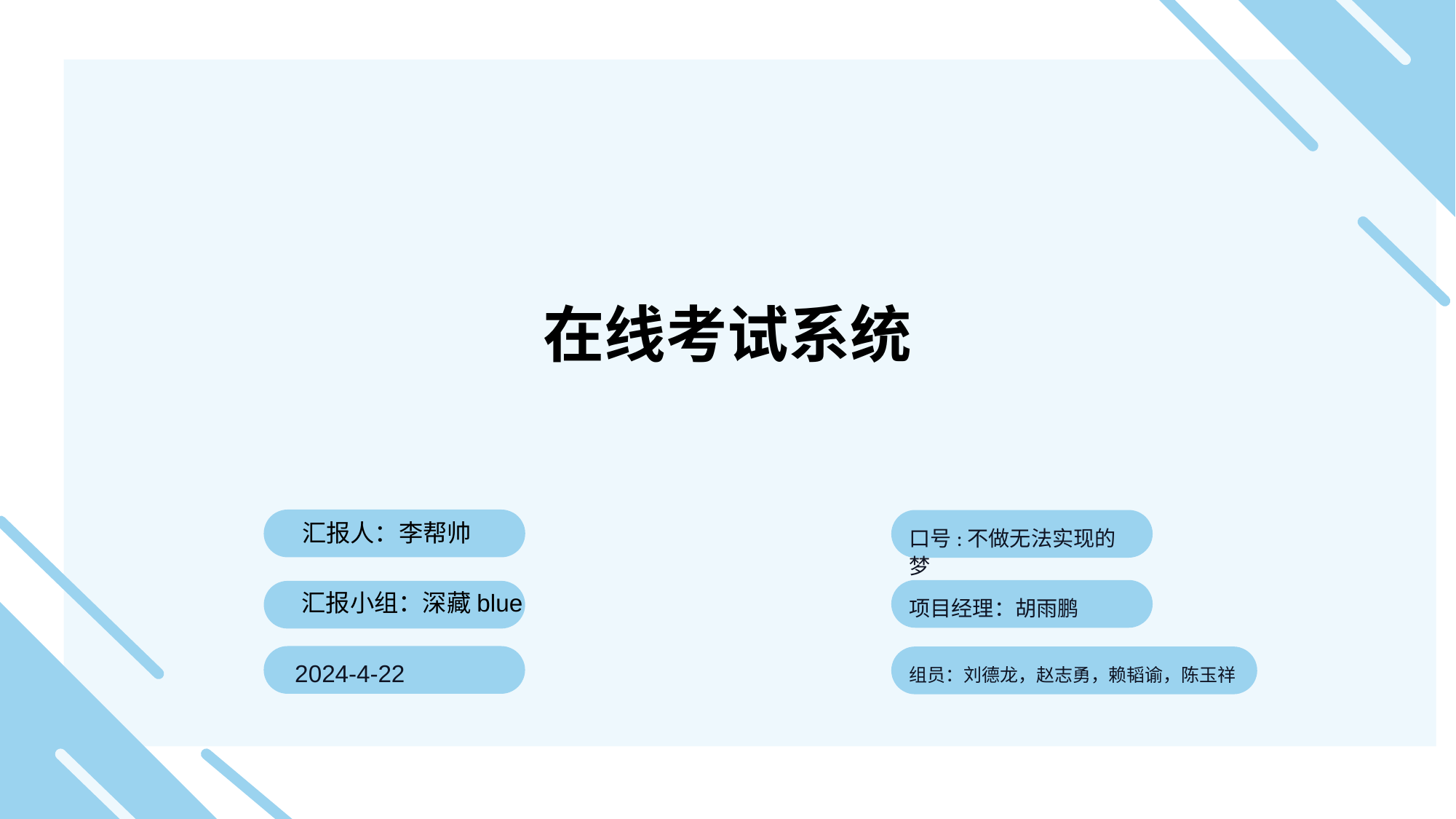

在线考试系统

口号:不做无法实现的梦
汇报人：李帮帅
项目经理：胡雨鹏

汇报小组：深藏blue

  2024-4-22
组员：刘德龙，赵志勇，赖韬谕，陈玉祥